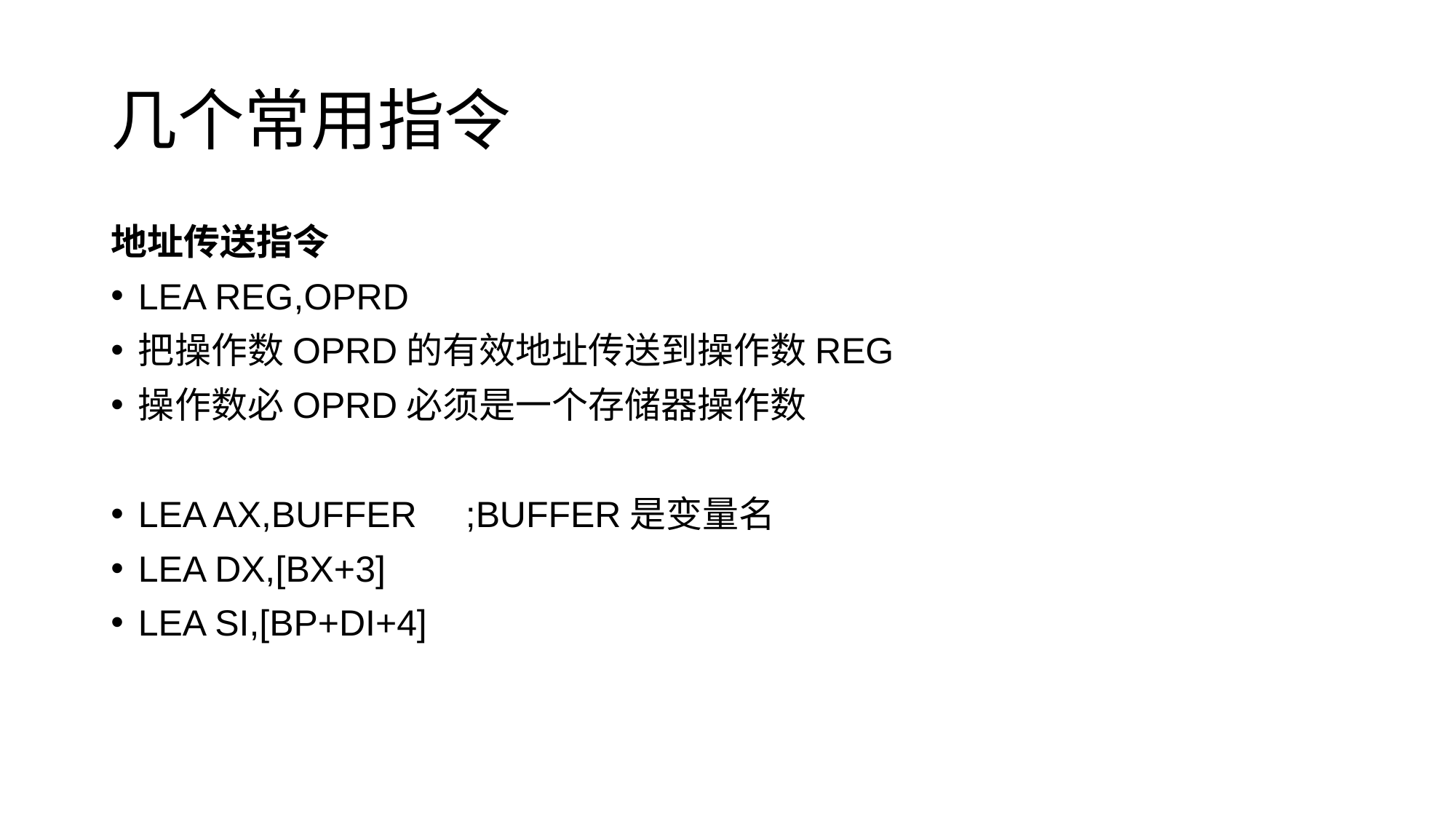

# 几个常用指令
地址传送指令
LEA REG,OPRD
把操作数OPRD的有效地址传送到操作数REG
操作数必OPRD必须是一个存储器操作数

LEA AX,BUFFER	;BUFFER是变量名
LEA DX,[BX+3]
LEA SI,[BP+DI+4]